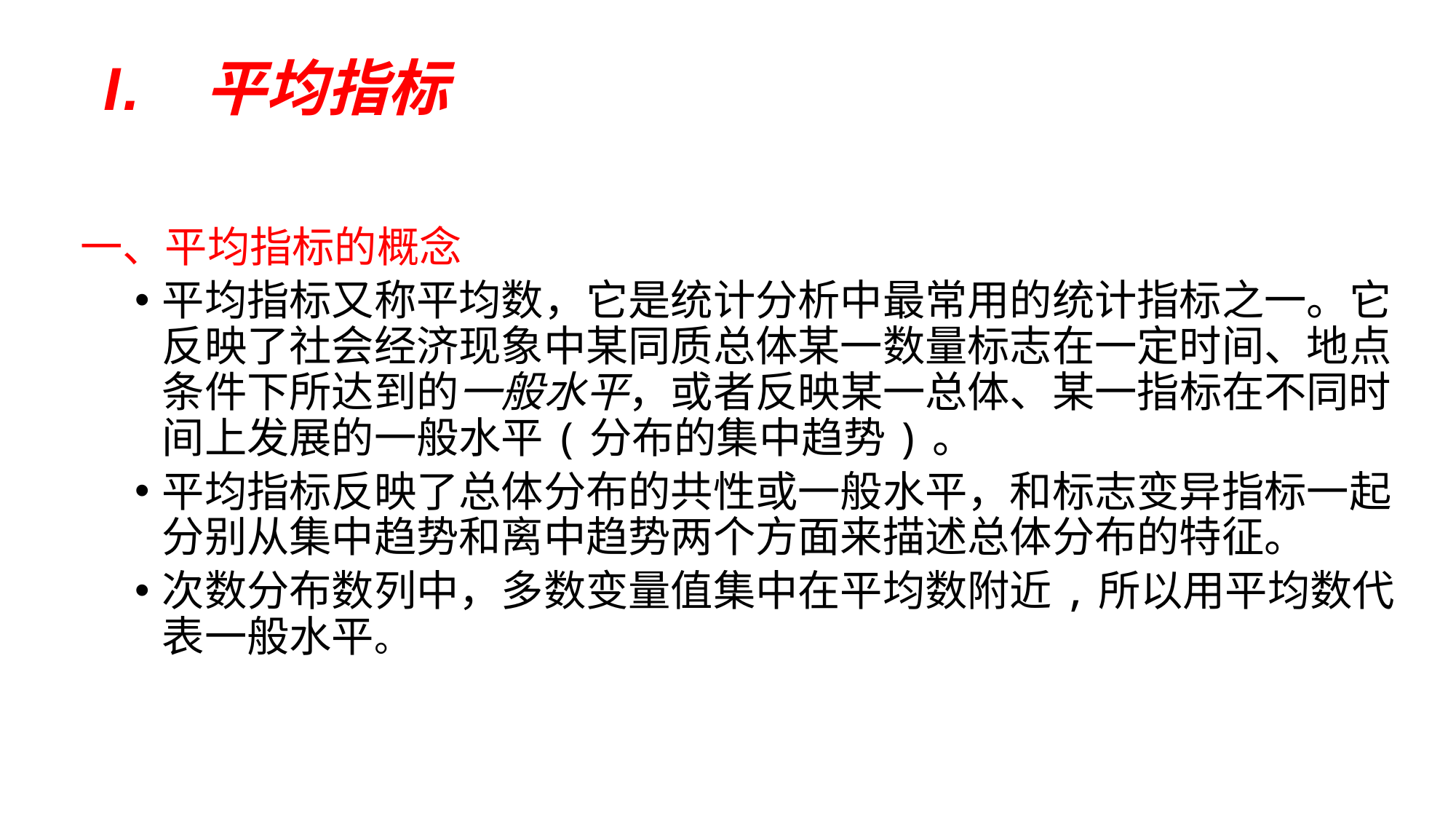

# 平均指标
一、平均指标的概念
平均指标又称平均数，它是统计分析中最常用的统计指标之一。它反映了社会经济现象中某同质总体某一数量标志在一定时间、地点条件下所达到的一般水平，或者反映某一总体、某一指标在不同时间上发展的一般水平(分布的集中趋势)。
平均指标反映了总体分布的共性或一般水平，和标志变异指标一起分别从集中趋势和离中趋势两个方面来描述总体分布的特征。
次数分布数列中，多数变量值集中在平均数附近,所以用平均数代表一般水平。